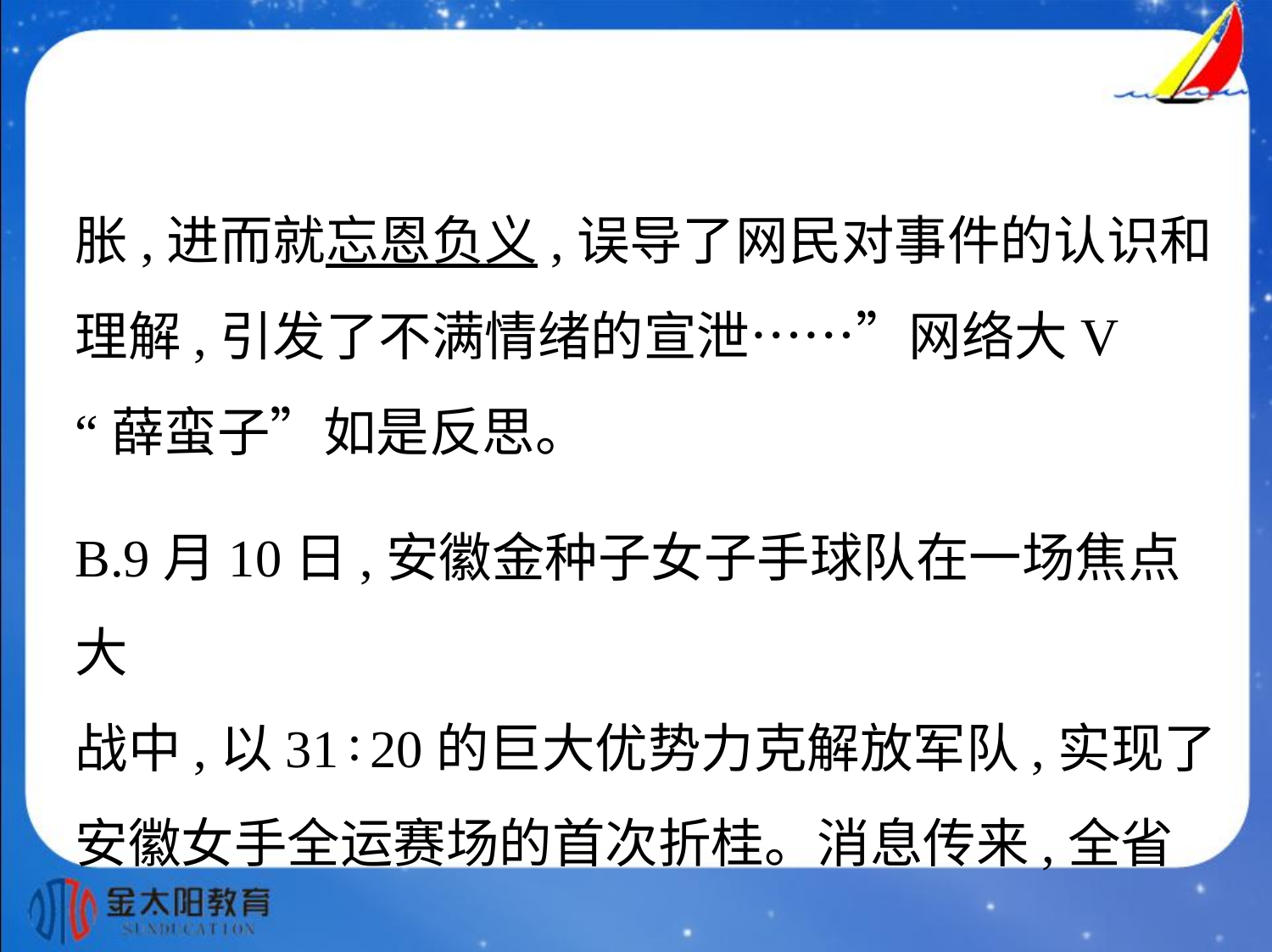

胀,进而就忘恩负义,误导了网民对事件的认识和
理解,引发了不满情绪的宣泄……”网络大V
“薛蛮子”如是反思。
B.9月10日,安徽金种子女子手球队在一场焦点大
战中,以31∶20的巨大优势力克解放军队,实现了
安徽女手全运赛场的首次折桂。消息传来,全省